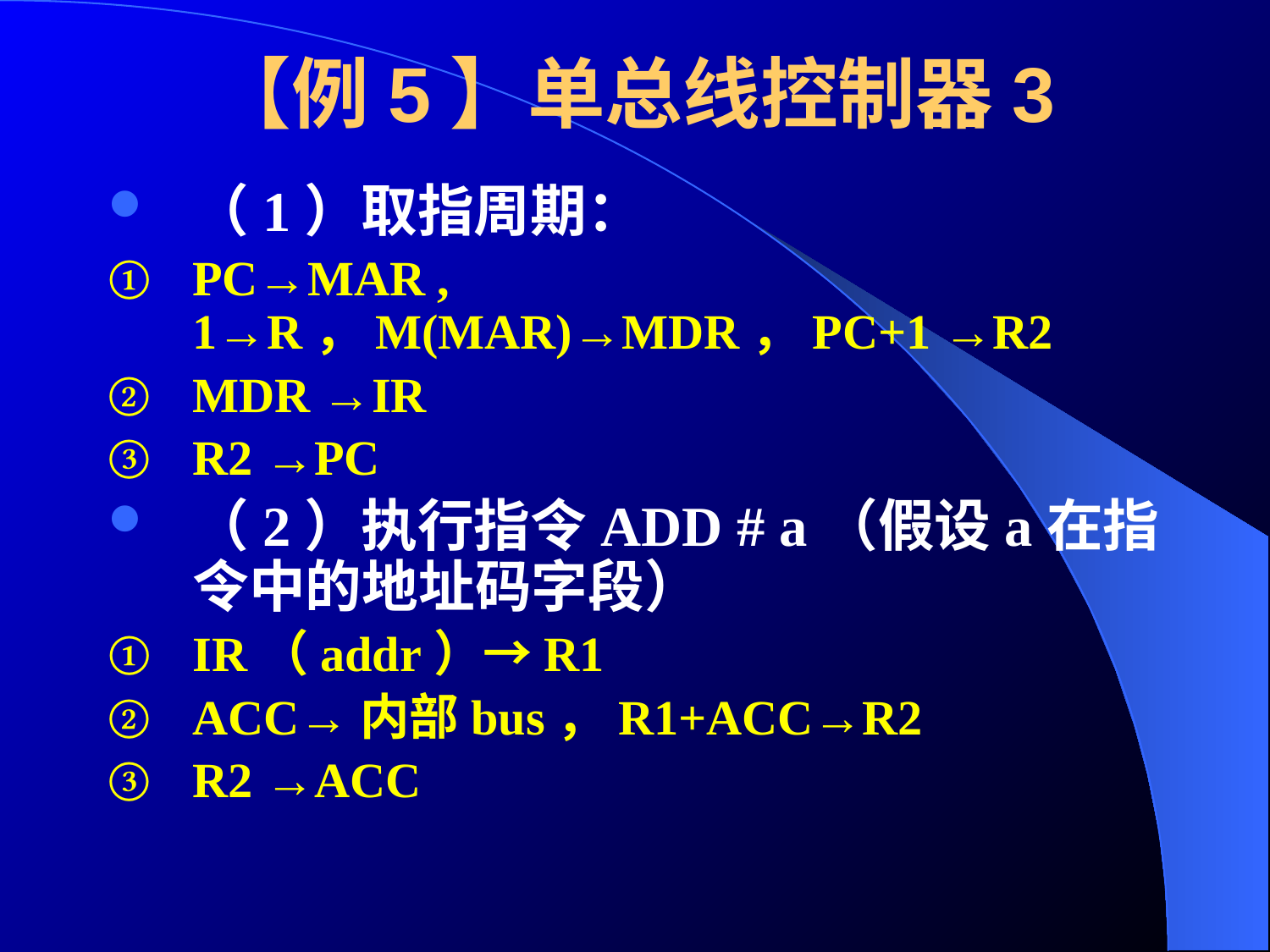

# 【例5】单总线控制器3
（1）取指周期：
PC→MAR , 1→R，M(MAR)→MDR，PC+1 →R2
MDR →IR
R2 →PC
（2）执行指令ADD # a（假设a在指令中的地址码字段）
IR（addr）→R1
ACC→内部bus，R1+ACC→R2
R2 →ACC